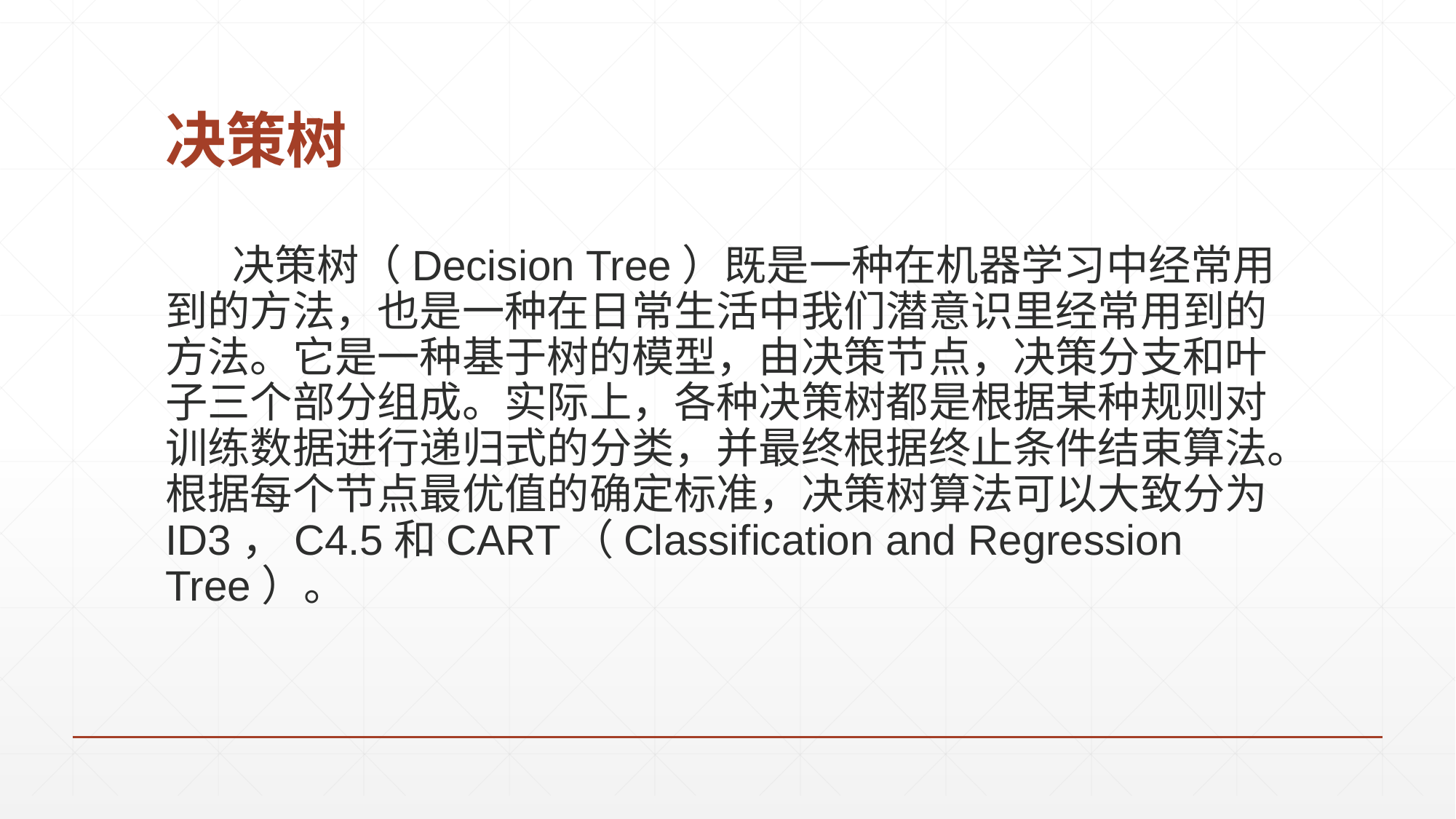

# 决策树
      决策树（Decision Tree）既是一种在机器学习中经常用到的方法，也是一种在日常生活中我们潜意识里经常用到的方法。它是一种基于树的模型，由决策节点，决策分支和叶子三个部分组成。实际上，各种决策树都是根据某种规则对训练数据进行递归式的分类，并最终根据终止条件结束算法。根据每个节点最优值的确定标准，决策树算法可以大致分为ID3，C4.5和CART（Classification and Regression Tree）。